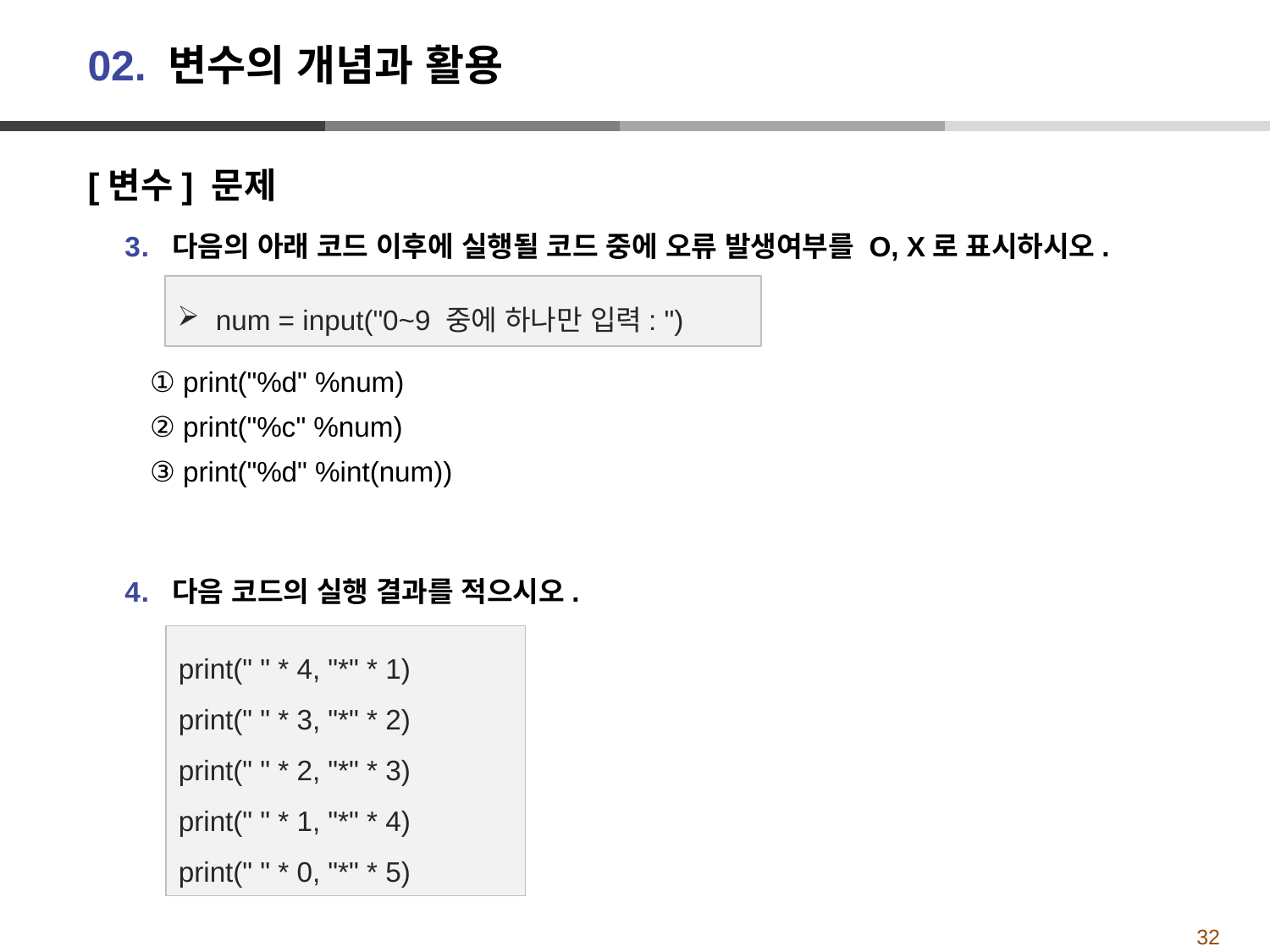

# 02. 변수의 개념과 활용
[변수] 문제
다음의 아래 코드 이후에 실행될 코드 중에 오류 발생여부를 O, X로 표시하시오.

① print("%d" %num)
② print("%c" %num)
③ print("%d" %int(num))

다음 코드의 실행 결과를 적으시오.
num = input("0~9 중에 하나만 입력: ")
print(" " * 4, "*" * 1)
print(" " * 3, "*" * 2)
print(" " * 2, "*" * 3)
print(" " * 1, "*" * 4)
print(" " * 0, "*" * 5)